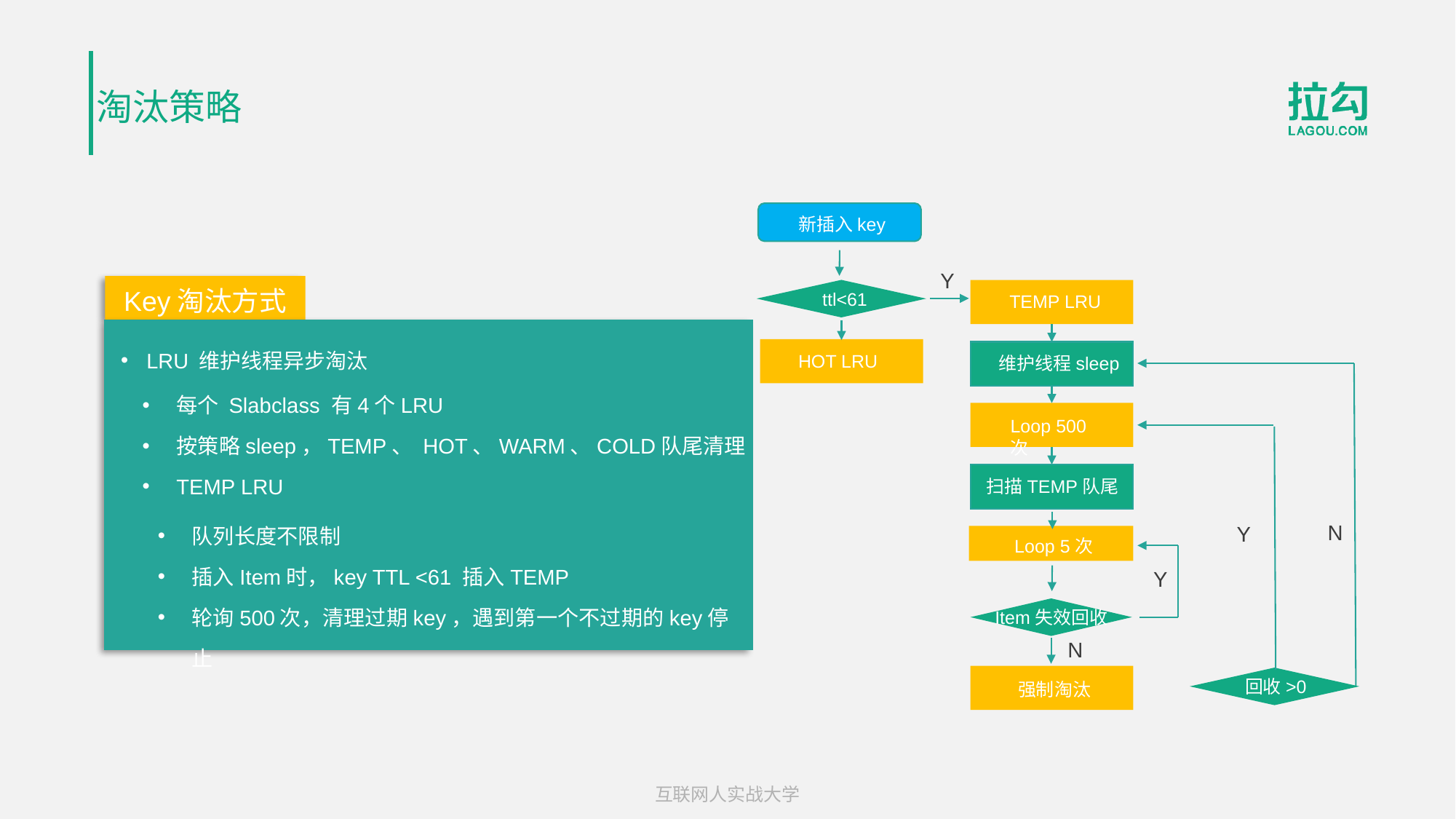

# 淘汰策略

新插入key
Y

ttl<61

TEMP LRU

HOT LRU

维护线程sleep

Loop 500次

扫描TEMP队尾
N
Y

Loop 5次
Y

Item失效回收
N

强制淘汰

回收>0

Key淘汰方式

LRU 维护线程异步淘汰

每个 Slabclass 有4个LRU
按策略sleep，TEMP、 HOT、WARM、COLD队尾清理
TEMP LRU
队列长度不限制
插入Item时，key TTL <61 插入TEMP
轮询500次，清理过期key，遇到第一个不过期的key停止